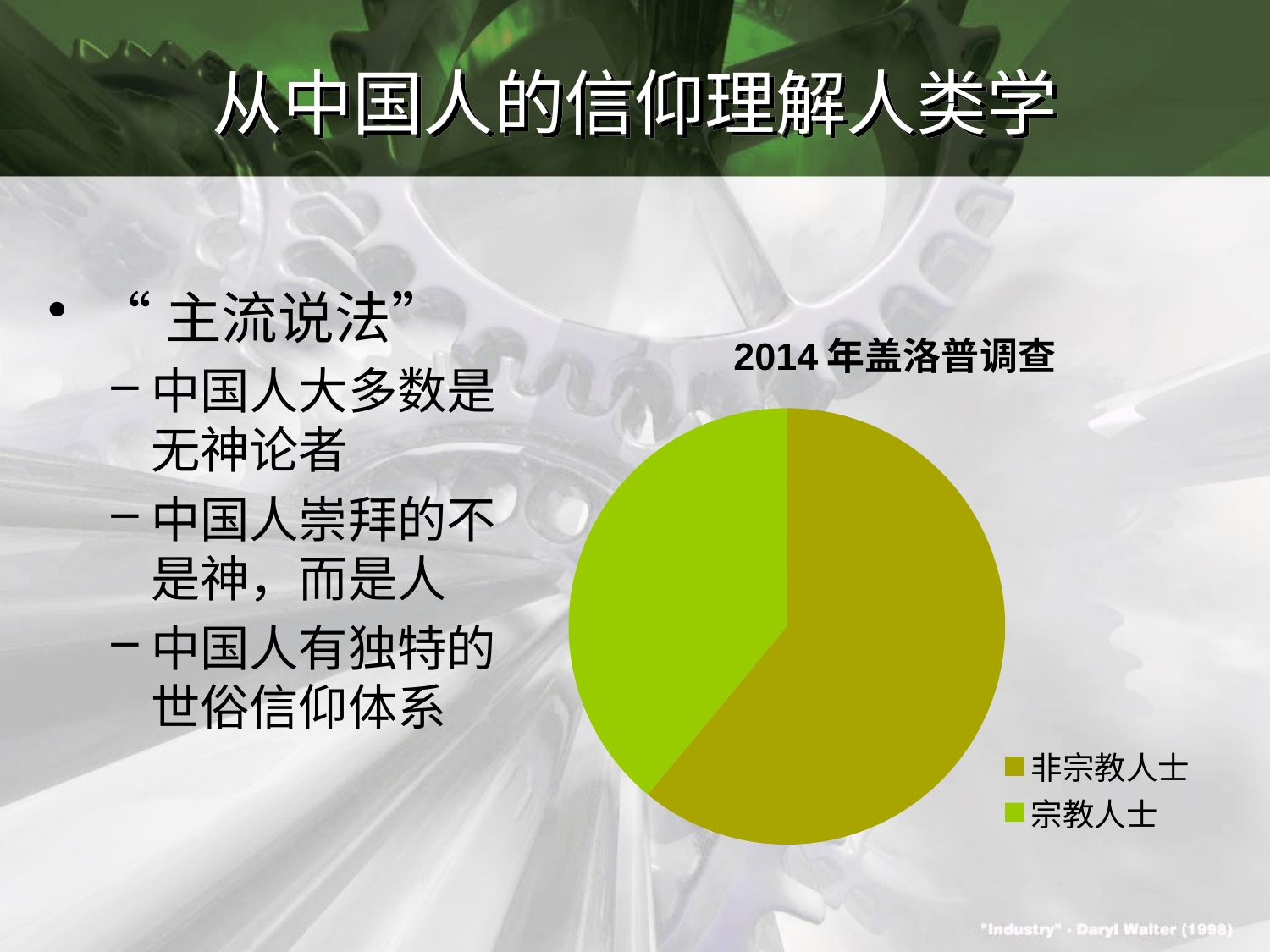

# 从中国人的信仰理解人类学
“主流说法”
中国人大多数是无神论者
中国人崇拜的不是神，而是人
中国人有独特的世俗信仰体系

### Chart:

| Category | 2014年盖洛普调查 |
|---|---|
| 非宗教人士 | 61.0 |
| 宗教人士 | 39.0 |